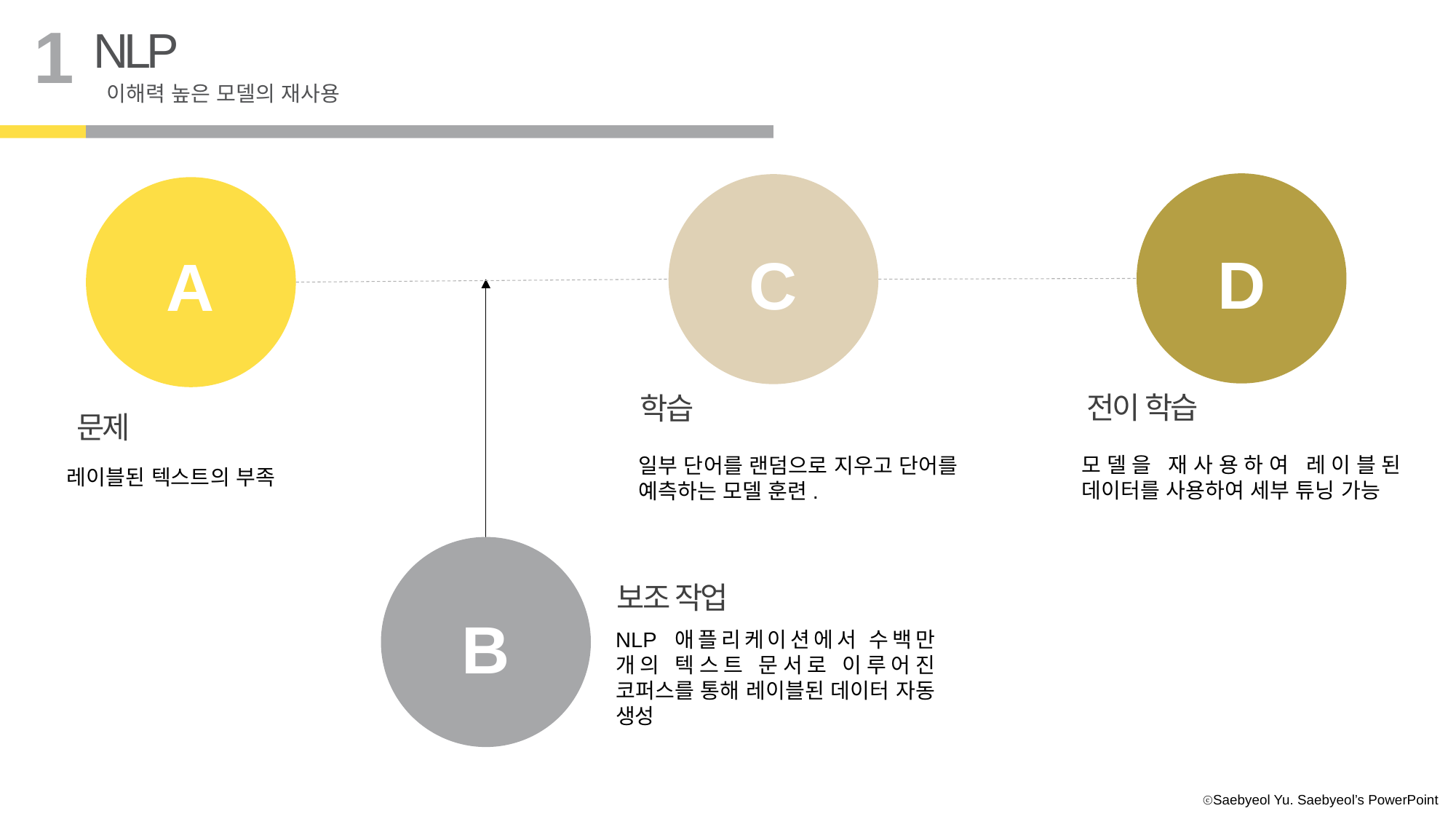

1
NLP
이해력 높은 모델의 재사용

D

C

A
전이 학습
모델을 재사용하여 레이블된 데이터를 사용하여 세부 튜닝 가능
학습
일부 단어를 랜덤으로 지우고 단어를 예측하는 모델 훈련.
문제
레이블된 텍스트의 부족

B
보조 작업
NLP 애플리케이션에서 수백만 개의 텍스트 문서로 이루어진 코퍼스를 통해 레이블된 데이터 자동 생성